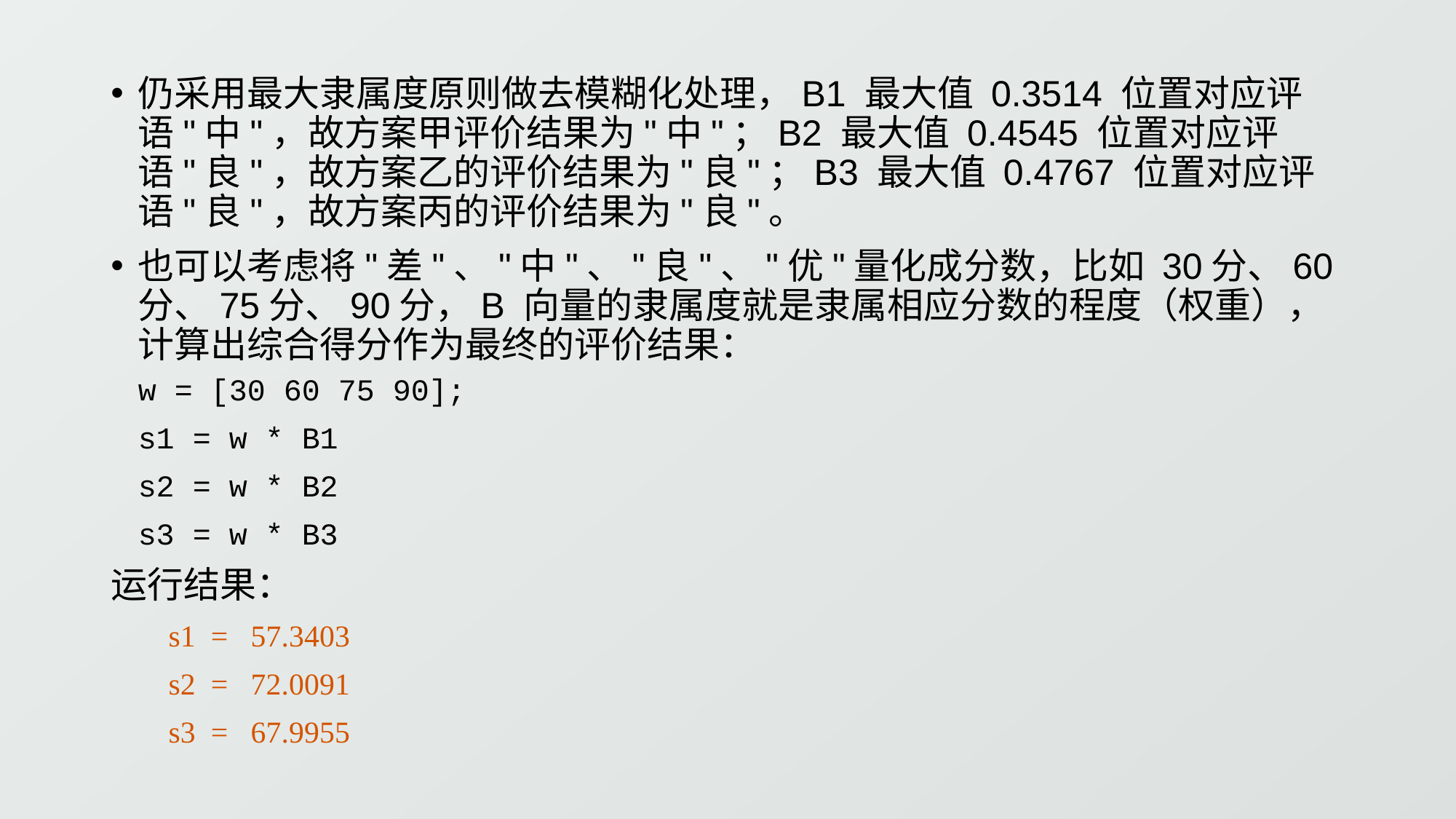

仍采用最大隶属度原则做去模糊化处理，B1 最大值 0.3514 位置对应评语"中"，故方案甲评价结果为"中"；B2 最大值 0.4545 位置对应评语"良"，故方案乙的评价结果为"良"；B3 最大值 0.4767 位置对应评语"良"，故方案丙的评价结果为"良"。
也可以考虑将"差"、"中"、"良"、"优"量化成分数，比如 30分、60分、75分、90分，B 向量的隶属度就是隶属相应分数的程度（权重），计算出综合得分作为最终的评价结果：
w = [30 60 75 90];
s1 = w * B1
s2 = w * B2
s3 = w * B3
运行结果：
    s1  =   57.3403
    s2  =   72.0091
    s3  =   67.9955